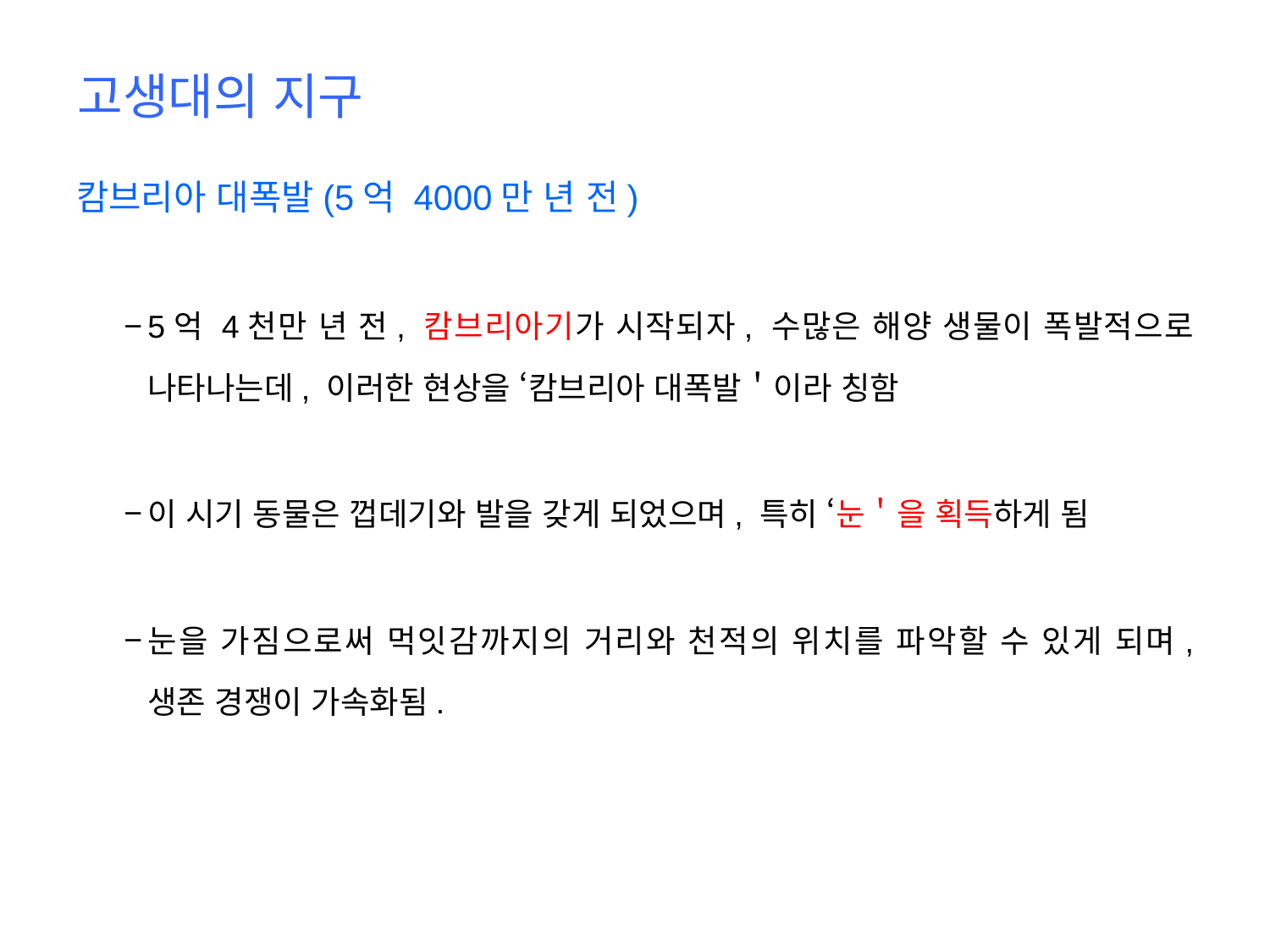

# 고생대의 지구
캄브리아 대폭발(5억 4000만 년 전)

5억 4천만 년 전, 캄브리아기가 시작되자, 수많은 해양 생물이 폭발적으로 나타나는데, 이러한 현상을 ‘캄브리아 대폭발＇이라 칭함

이 시기 동물은 껍데기와 발을 갖게 되었으며, 특히 ‘눈＇을 획득하게 됨

눈을 가짐으로써 먹잇감까지의 거리와 천적의 위치를 파악할 수 있게 되며, 생존 경쟁이 가속화됨.